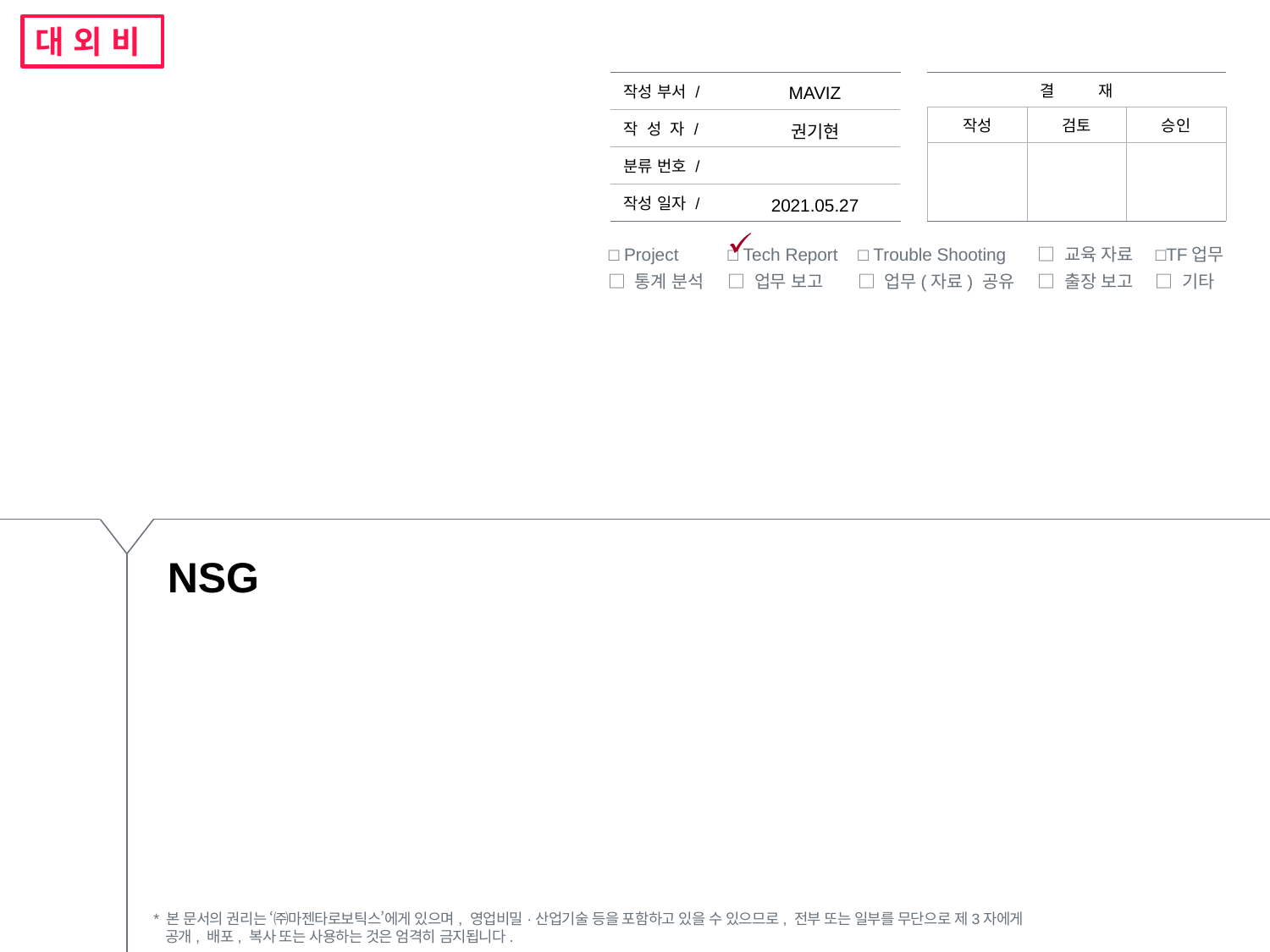

| MAVIZ |
| --- |
| 권기현 |
|  |
| 2021.05.27 |

# NSG